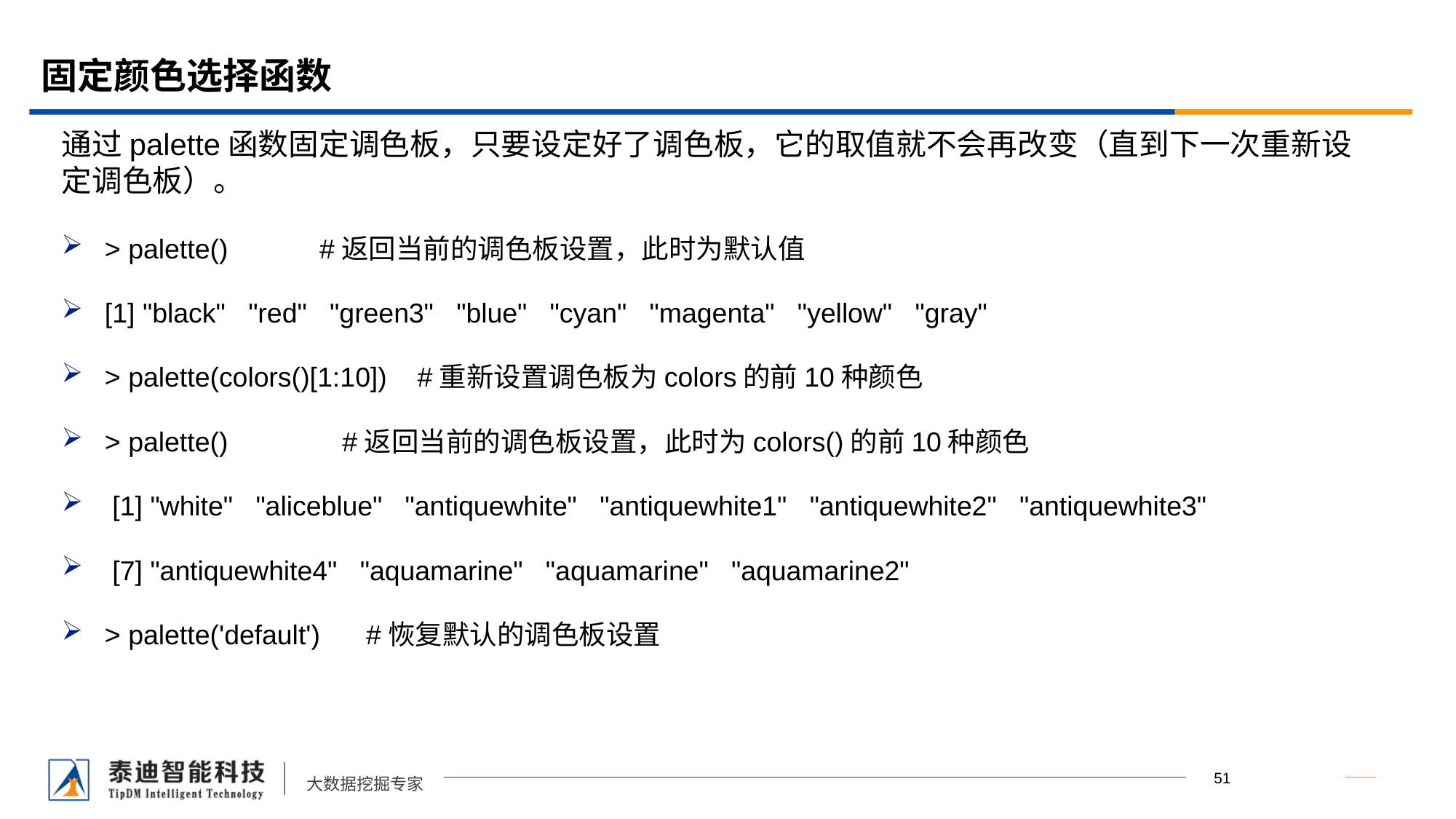

# 固定颜色选择函数

通过palette函数固定调色板，只要设定好了调色板，它的取值就不会再改变（直到下一次重新设定调色板）。

> palette()            #返回当前的调色板设置，此时为默认值
[1] "black"   "red"   "green3"   "blue"   "cyan"   "magenta"   "yellow"   "gray"
> palette(colors()[1:10])    #重新设置调色板为colors的前10种颜色
> palette()               #返回当前的调色板设置，此时为colors()的前10种颜色
 [1] "white"   "aliceblue"   "antiquewhite"   "antiquewhite1"   "antiquewhite2"   "antiquewhite3"
 [7] "antiquewhite4"   "aquamarine"   "aquamarine"   "aquamarine2"
> palette('default')      #恢复默认的调色板设置